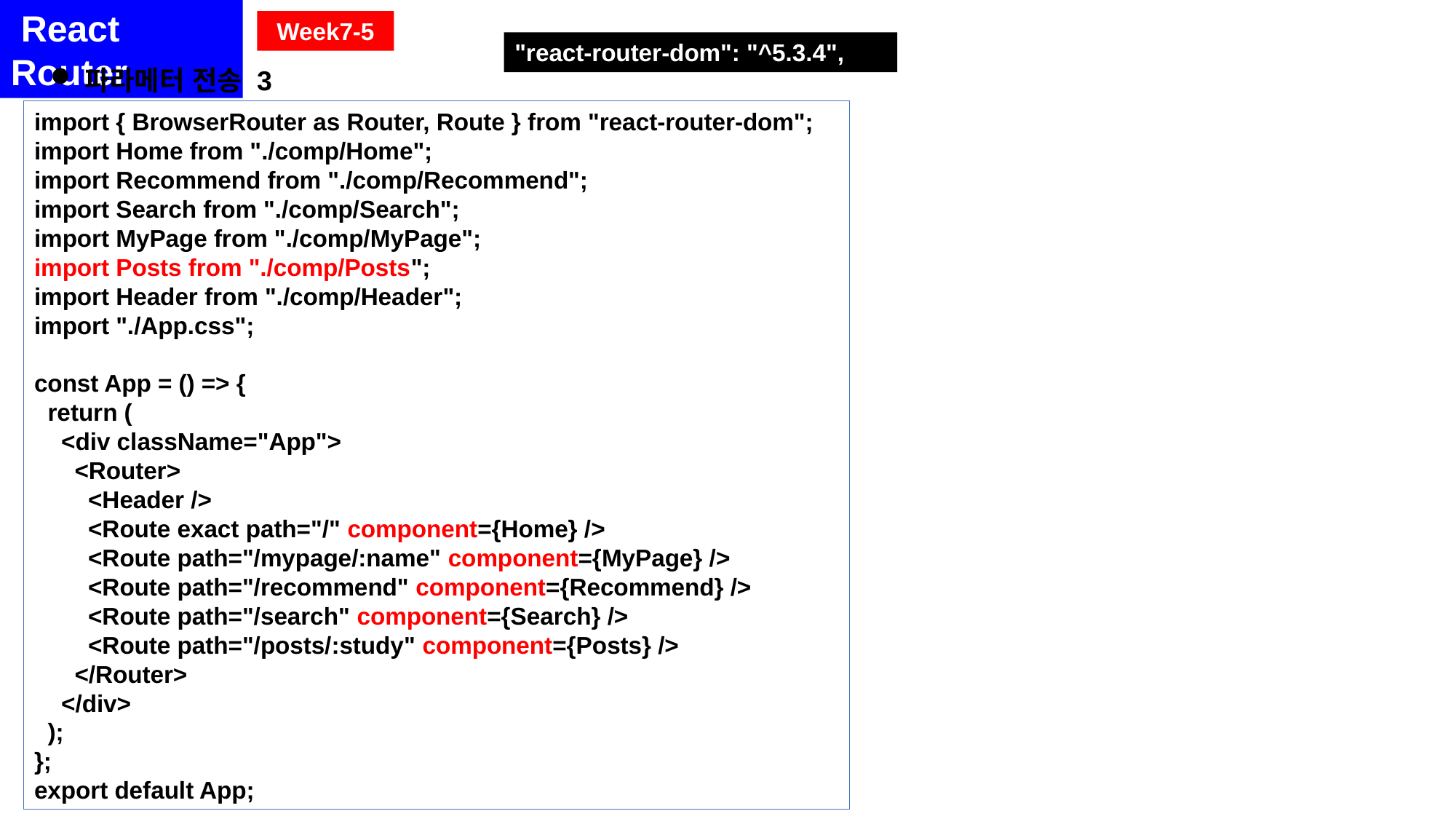

React Router
Week7-5
"react-router-dom": "^5.3.4",
파라메터 전송 3
import { BrowserRouter as Router, Route } from "react-router-dom";
import Home from "./comp/Home";
import Recommend from "./comp/Recommend";
import Search from "./comp/Search";
import MyPage from "./comp/MyPage";
import Posts from "./comp/Posts";
import Header from "./comp/Header";
import "./App.css";
const App = () => {
  return (
    <div className="App">
      <Router>
        <Header />
        <Route exact path="/" component={Home} />
        <Route path="/mypage/:name" component={MyPage} />
        <Route path="/recommend" component={Recommend} />
        <Route path="/search" component={Search} />
        <Route path="/posts/:study" component={Posts} />
      </Router>
    </div>
  );
};
export default App;